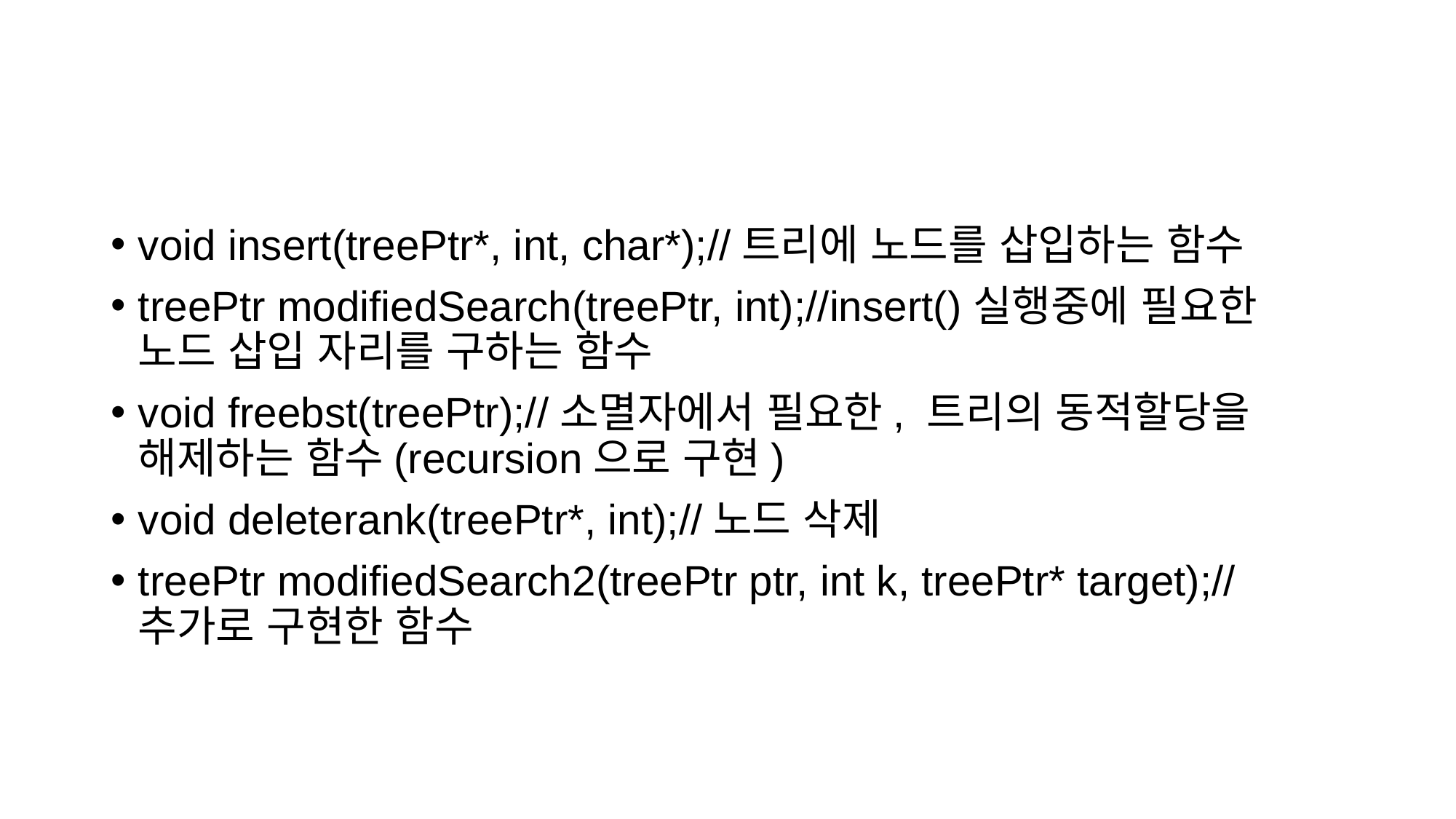

#
void insert(treePtr*, int, char*);//트리에 노드를 삽입하는 함수
treePtr modifiedSearch(treePtr, int);//insert()실행중에 필요한 노드 삽입 자리를 구하는 함수
void freebst(treePtr);//소멸자에서 필요한, 트리의 동적할당을 해제하는 함수(recursion으로 구현)
void deleterank(treePtr*, int);//노드 삭제
treePtr modifiedSearch2(treePtr ptr, int k, treePtr* target);//추가로 구현한 함수